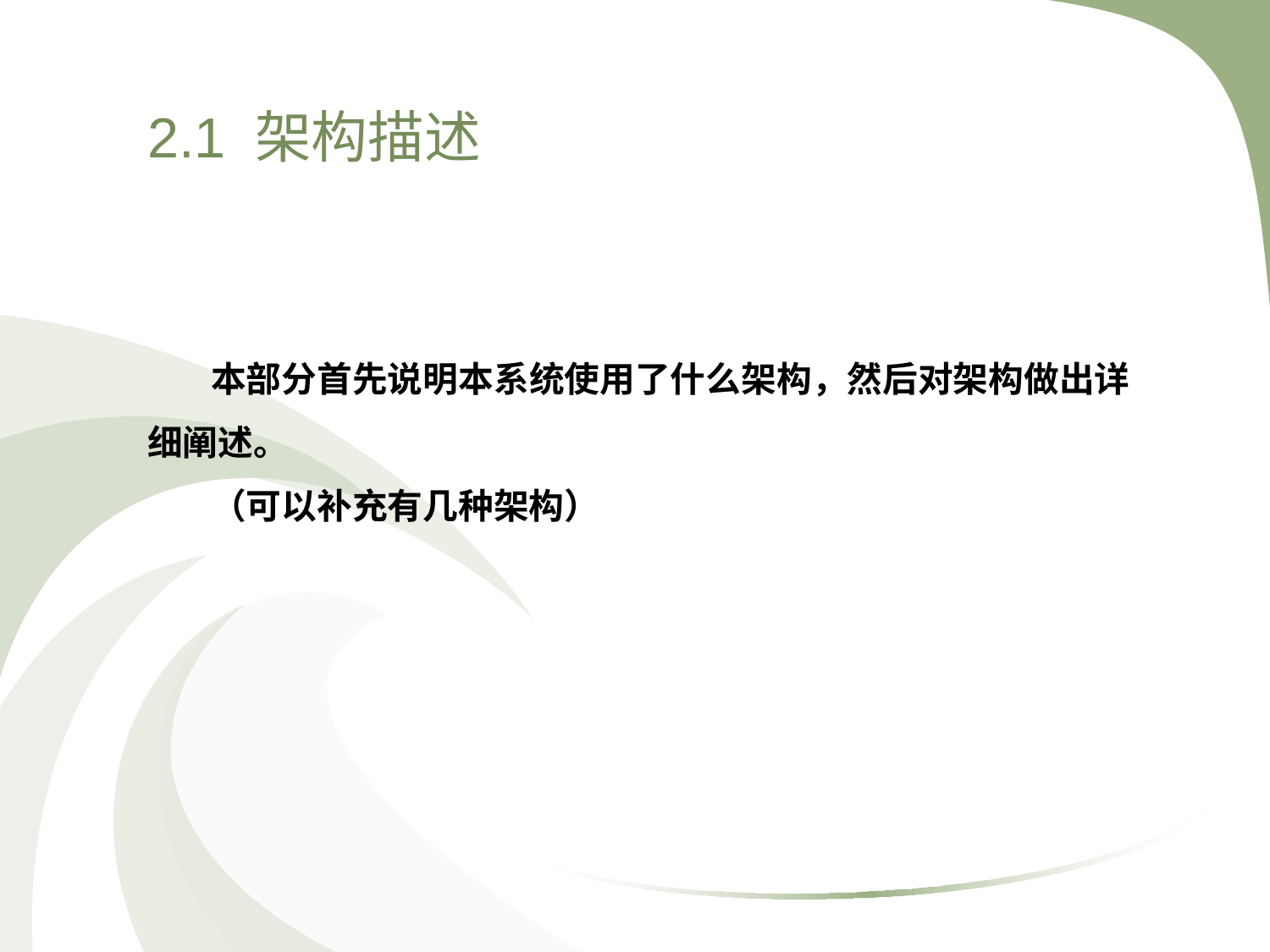

2.1 架构描述
本部分首先说明本系统使用了什么架构，然后对架构做出详细阐述。
（可以补充有几种架构）